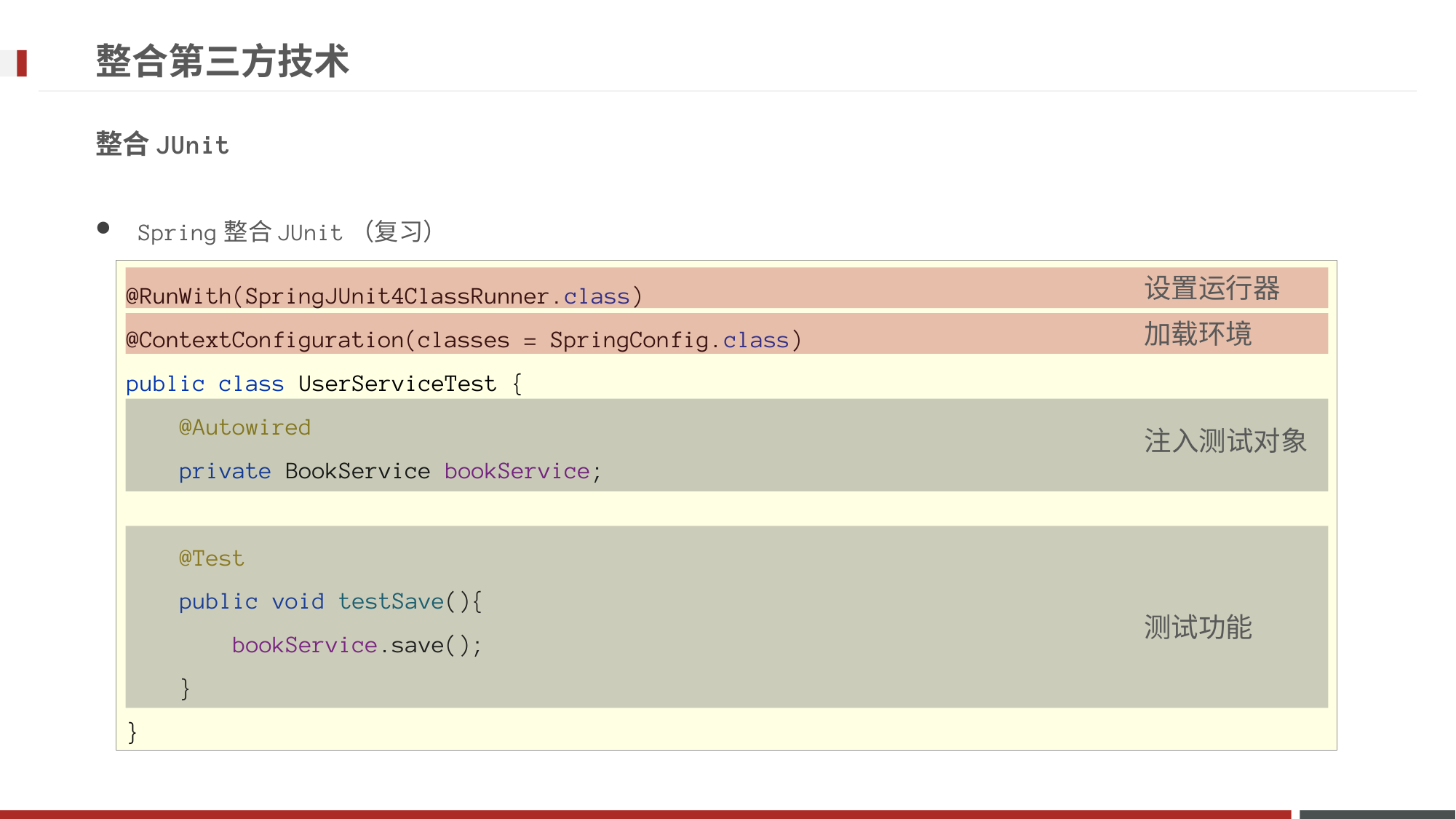

# 整合第三方技术
整合JUnit
Spring整合JUnit（复习）
@RunWith(SpringJUnit4ClassRunner.class)
@ContextConfiguration(classes = SpringConfig.class)
public class UserServiceTest {
    @Autowired
    private BookService bookService;
    @Test
    public void testSave(){
        bookService.save();
    }
}
设置运行器

加载环境

注入测试对象

测试功能